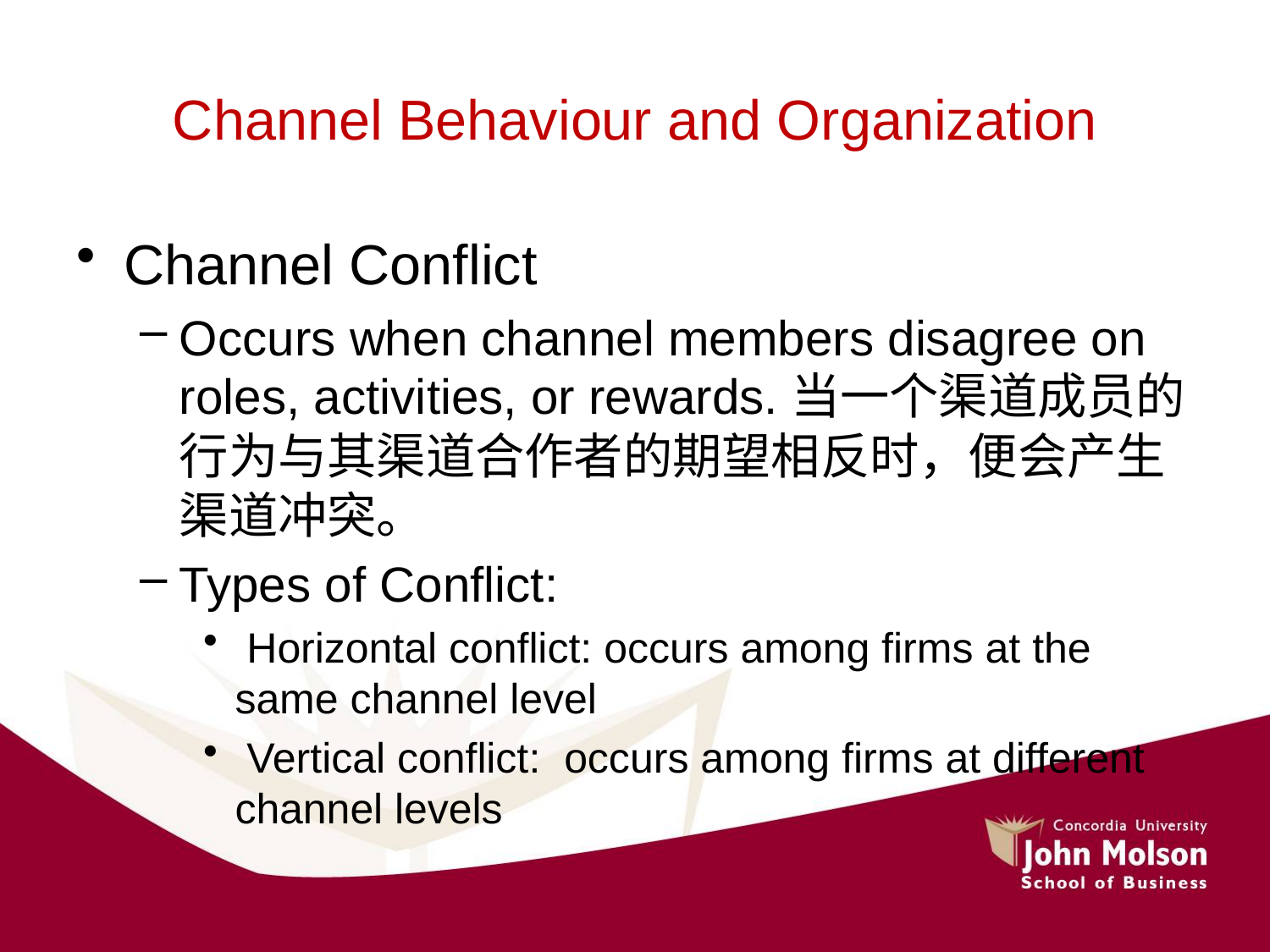

# Channel Behaviour and Organization
Channel Conflict
Occurs when channel members disagree on roles, activities, or rewards.当一个渠道成员的行为与其渠道合作者的期望相反时，便会产生渠道冲突。
Types of Conflict:
 Horizontal conflict: occurs among firms at the same channel level
 Vertical conflict:  occurs among firms at different channel levels